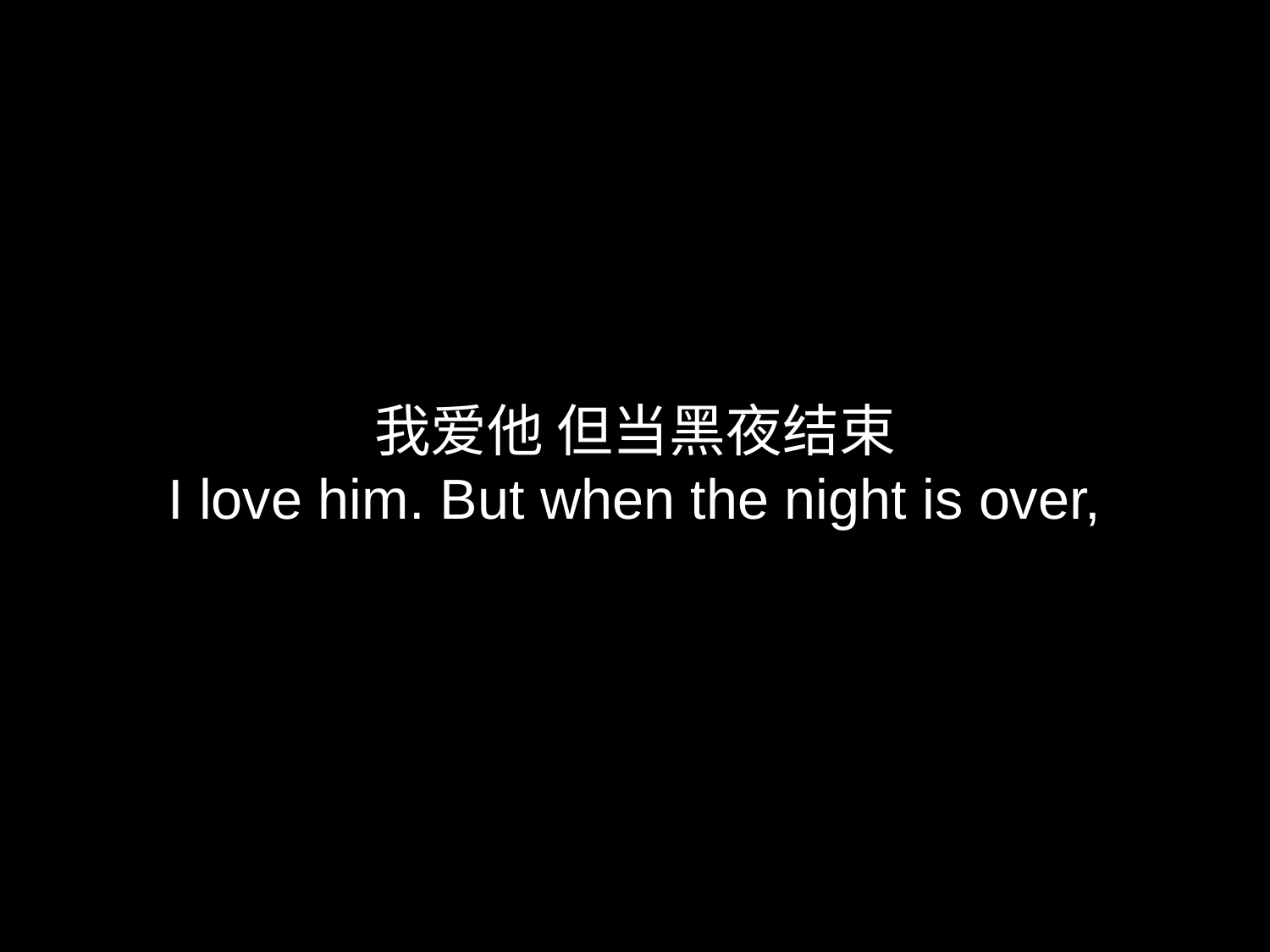

我爱他 但当黑夜结束
I love him. But when the night is over,